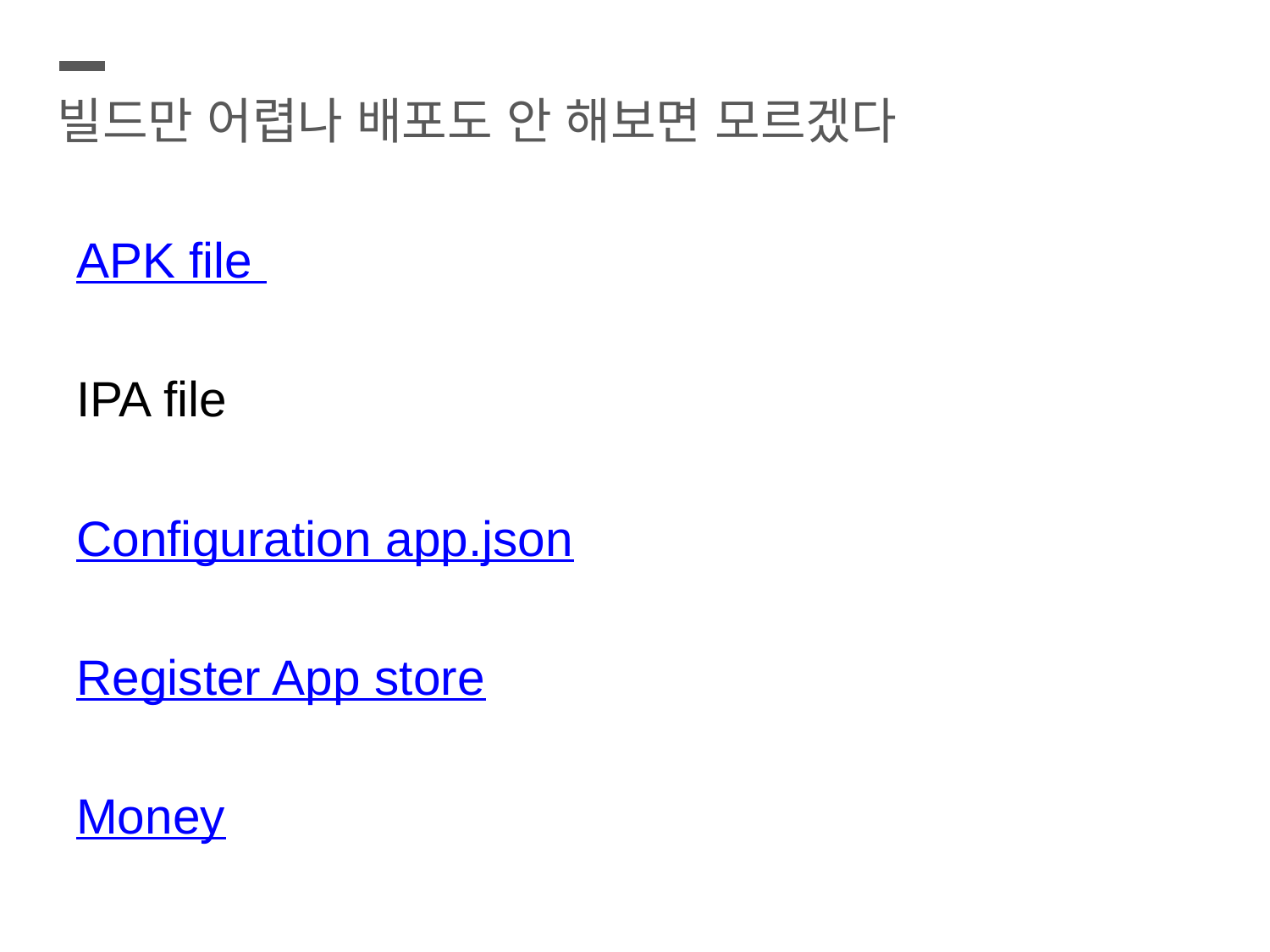

빌드만 어렵나 배포도 안 해보면 모르겠다
APK file

IPA file

Configuration app.json

Register App store

Money